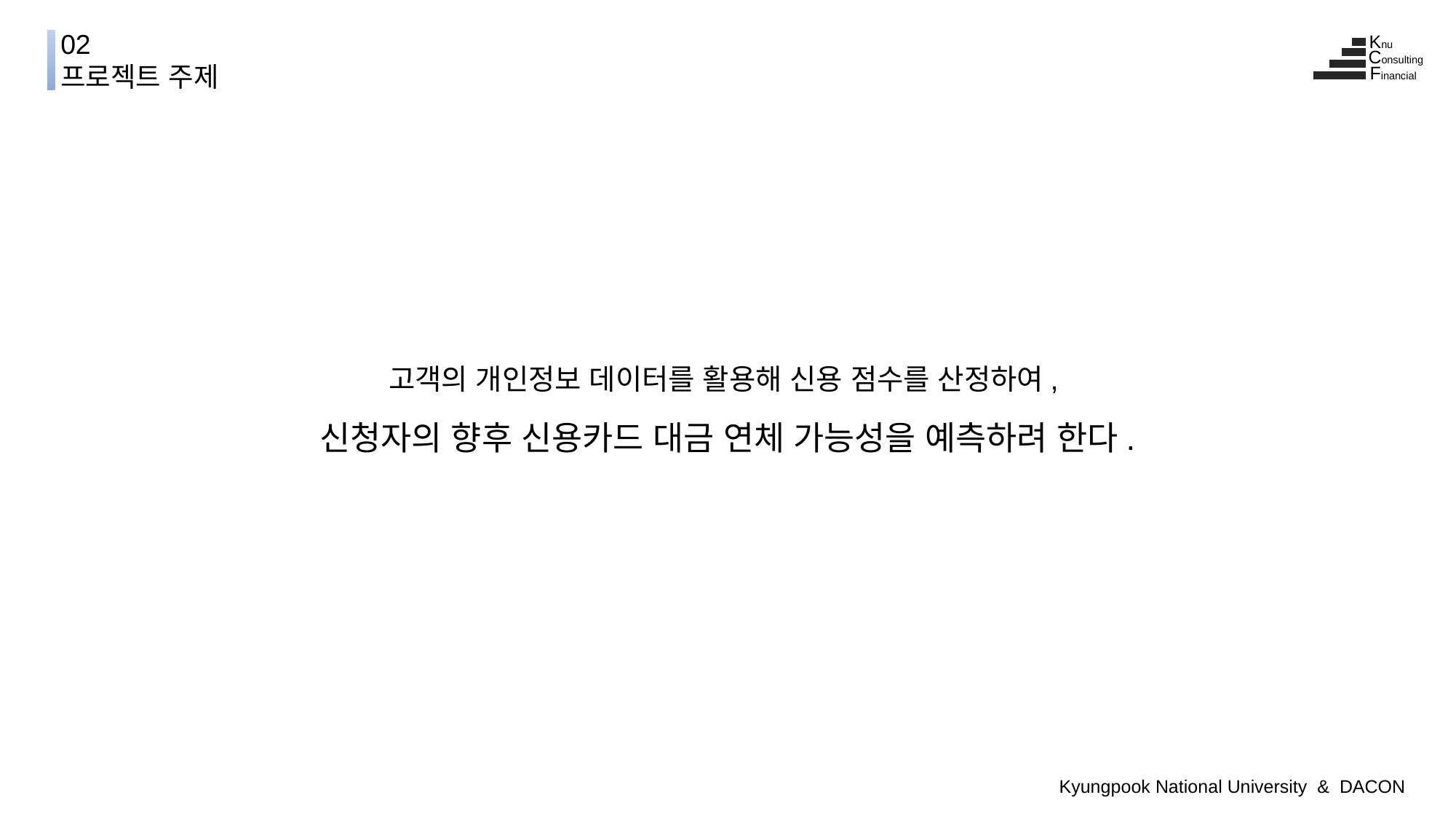

02
프로젝트 주제

Knu
Consulting
Financial

고객의 개인정보 데이터를 활용해 신용 점수를 산정하여,

신청자의 향후 신용카드 대금 연체 가능성을 예측하려 한다.
Kyungpook National University  &  DACON